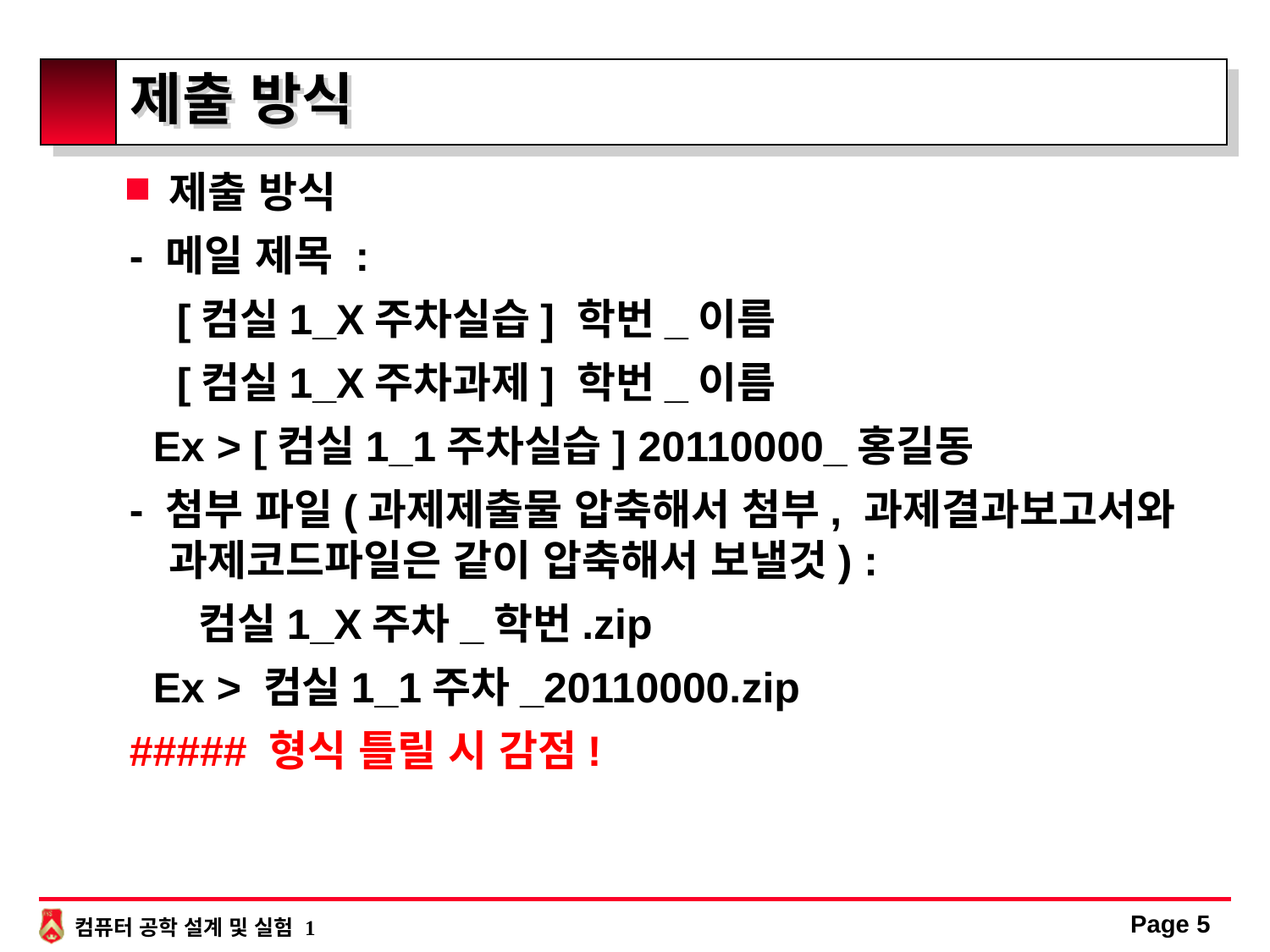

# 제출 방식
제출 방식
- 메일 제목 :
    [컴실1_X주차실습] 학번_이름
    [컴실1_X주차과제] 학번_이름
  Ex > [컴실1_1주차실습] 20110000_홍길동
- 첨부 파일(과제제출물 압축해서 첨부, 과제결과보고서와 과제코드파일은 같이 압축해서 보낼것) :
     컴실1_X주차_학번.zip
  Ex > 컴실1_1주차_20110000.zip
##### 형식 틀릴 시 감점!
Page 5